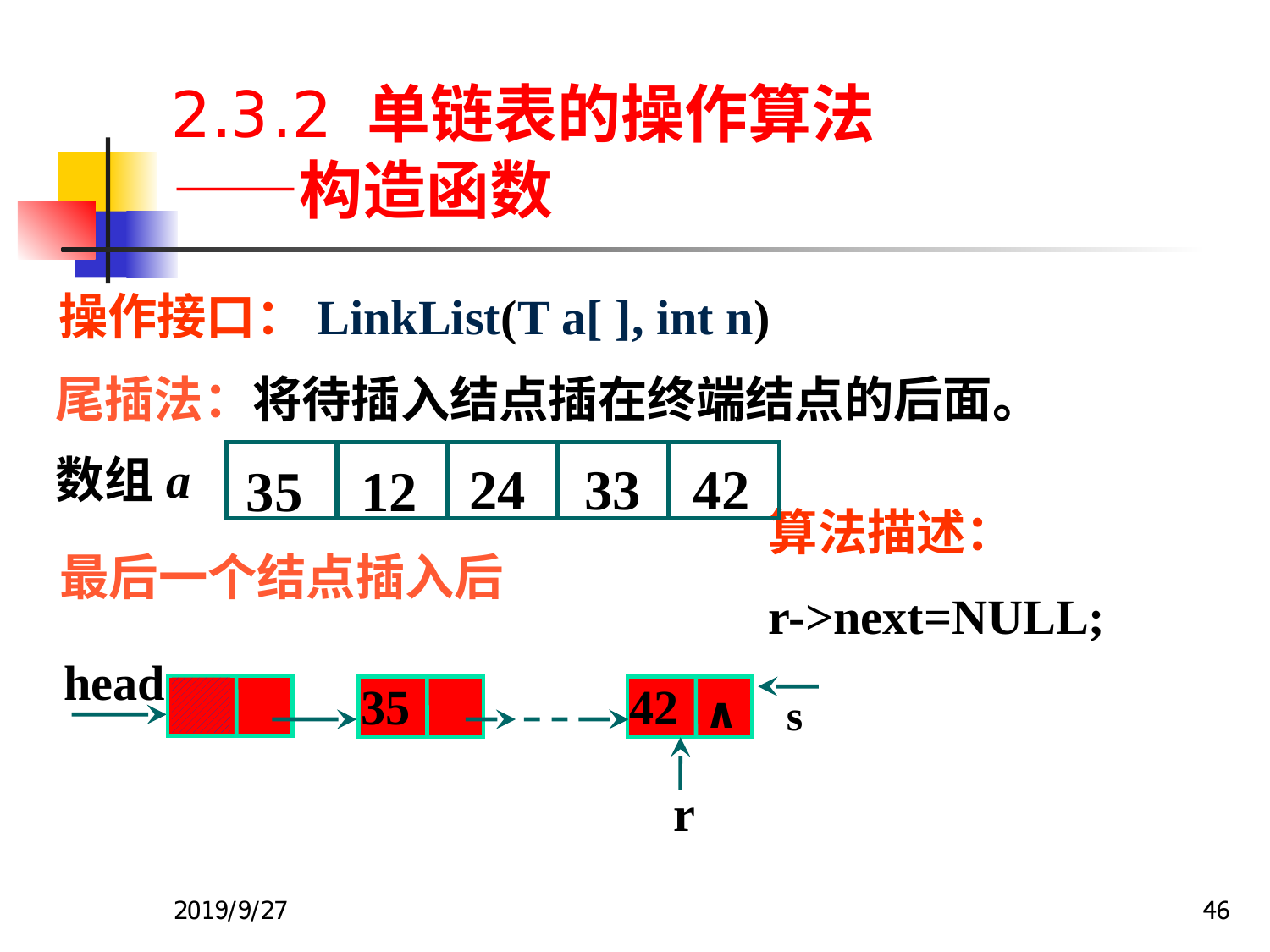

2.3.2 单链表的操作算法
——构造函数
操作接口：LinkList(T a[ ], int n)
尾插法：将待插入结点插在终端结点的后面。
数组a

33
24
42
35
12
算法描述：
r->next=NULL;
最后一个结点插入后
head

35

42

s

r
∧
2019/9/27
46